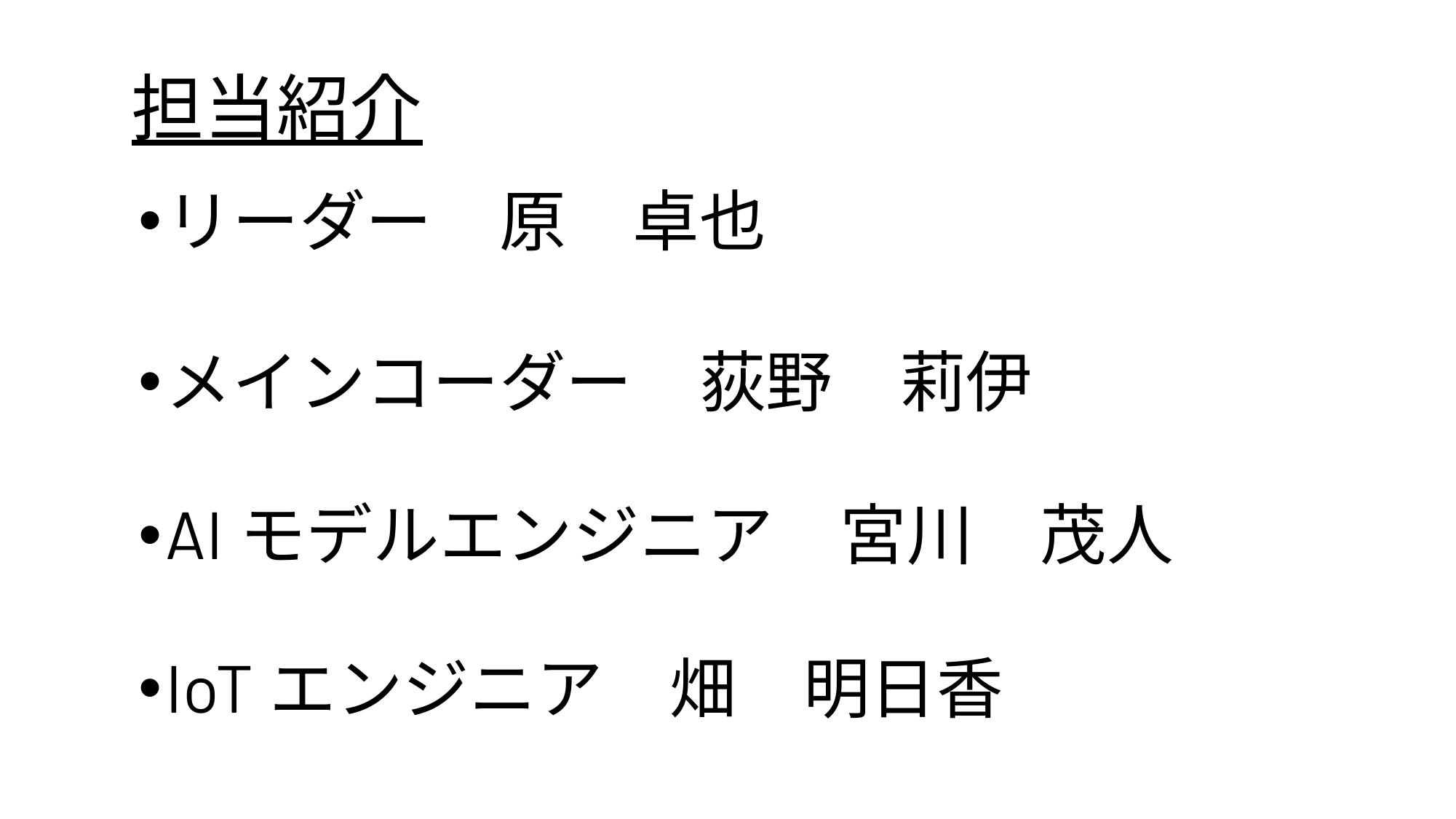

担当紹介
リーダー　原　卓也
メインコーダー　荻野　莉伊
AIモデルエンジニア　宮川　茂人
IoTエンジニア　畑　明日香